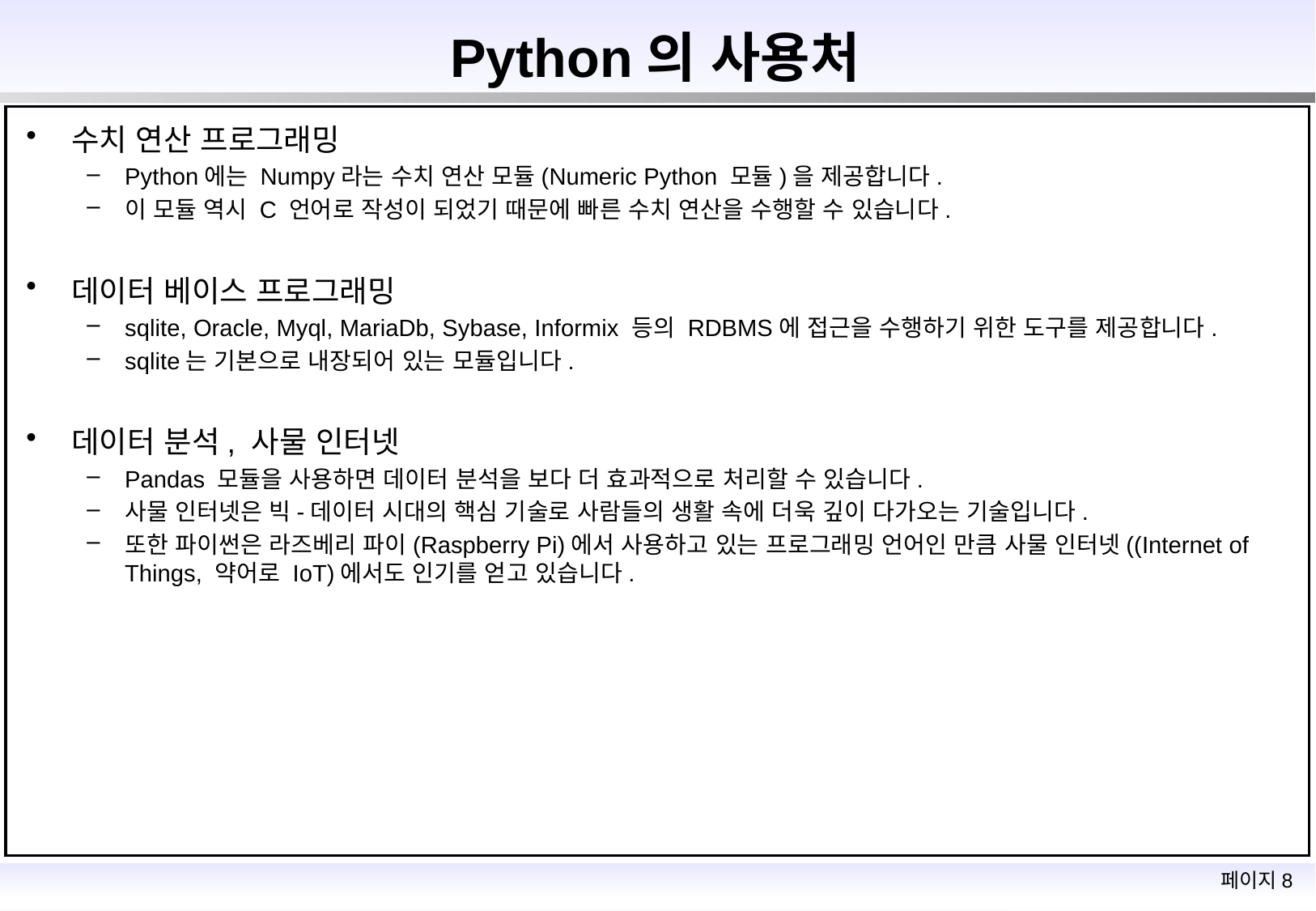

# Python의 사용처
수치 연산 프로그래밍
Python에는 Numpy라는 수치 연산 모듈(Numeric Python 모듈)을 제공합니다.
이 모듈 역시 C 언어로 작성이 되었기 때문에 빠른 수치 연산을 수행할 수 있습니다.

데이터 베이스 프로그래밍
sqlite, Oracle, Myql, MariaDb, Sybase, Informix 등의 RDBMS에 접근을 수행하기 위한 도구를 제공합니다.
sqlite는 기본으로 내장되어 있는 모듈입니다.

데이터 분석, 사물 인터넷
Pandas 모듈을 사용하면 데이터 분석을 보다 더 효과적으로 처리할 수 있습니다.
사물 인터넷은 빅-데이터 시대의 핵심 기술로 사람들의 생활 속에 더욱 깊이 다가오는 기술입니다.
또한 파이썬은 라즈베리 파이(Raspberry Pi)에서 사용하고 있는 프로그래밍 언어인 만큼 사물 인터넷((Internet of Things, 약어로 IoT)에서도 인기를 얻고 있습니다.